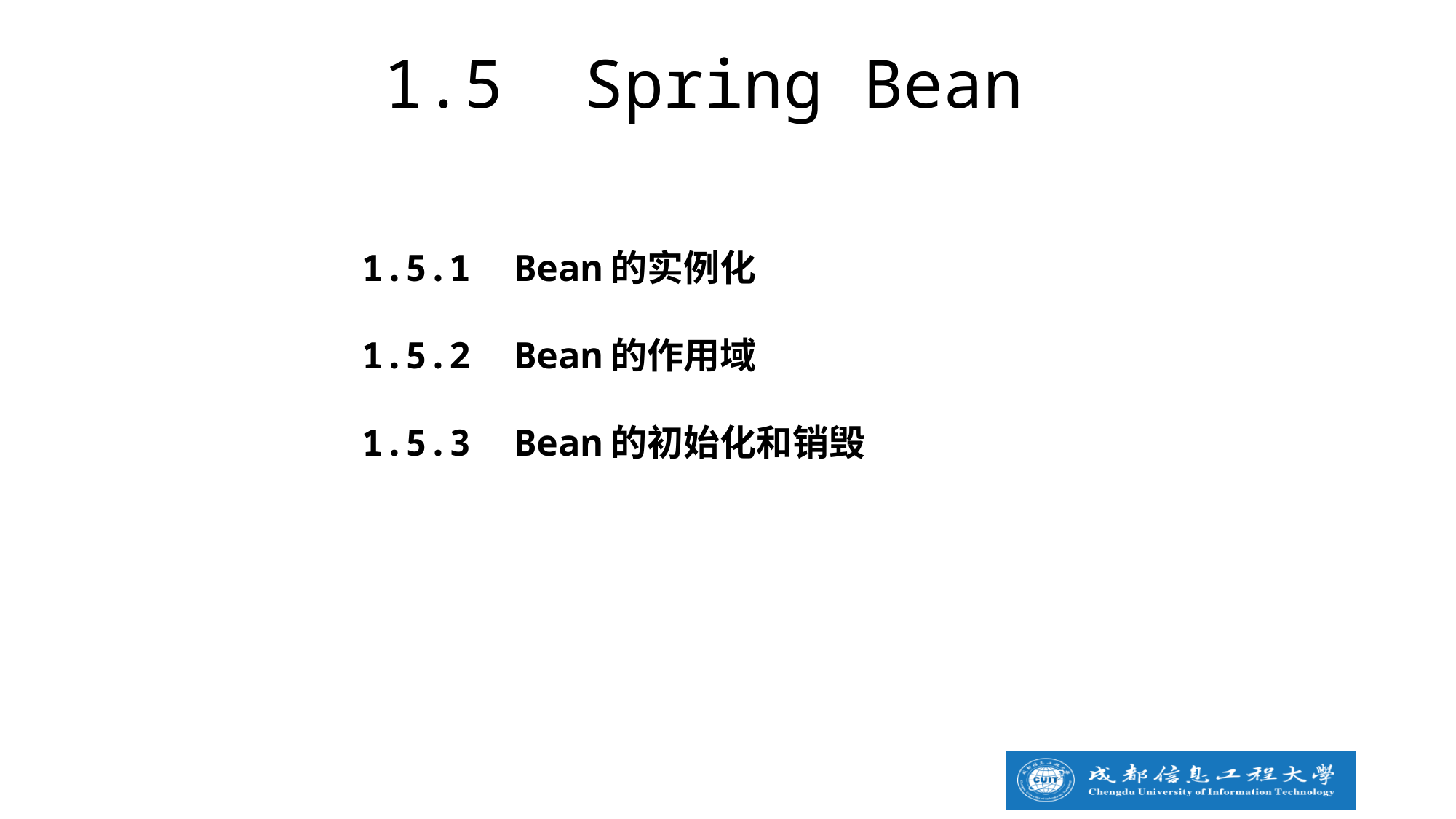

1.5  Spring Bean
1.5.1  Bean的实例化

1.5.2  Bean的作用域

1.5.3  Bean的初始化和销毁